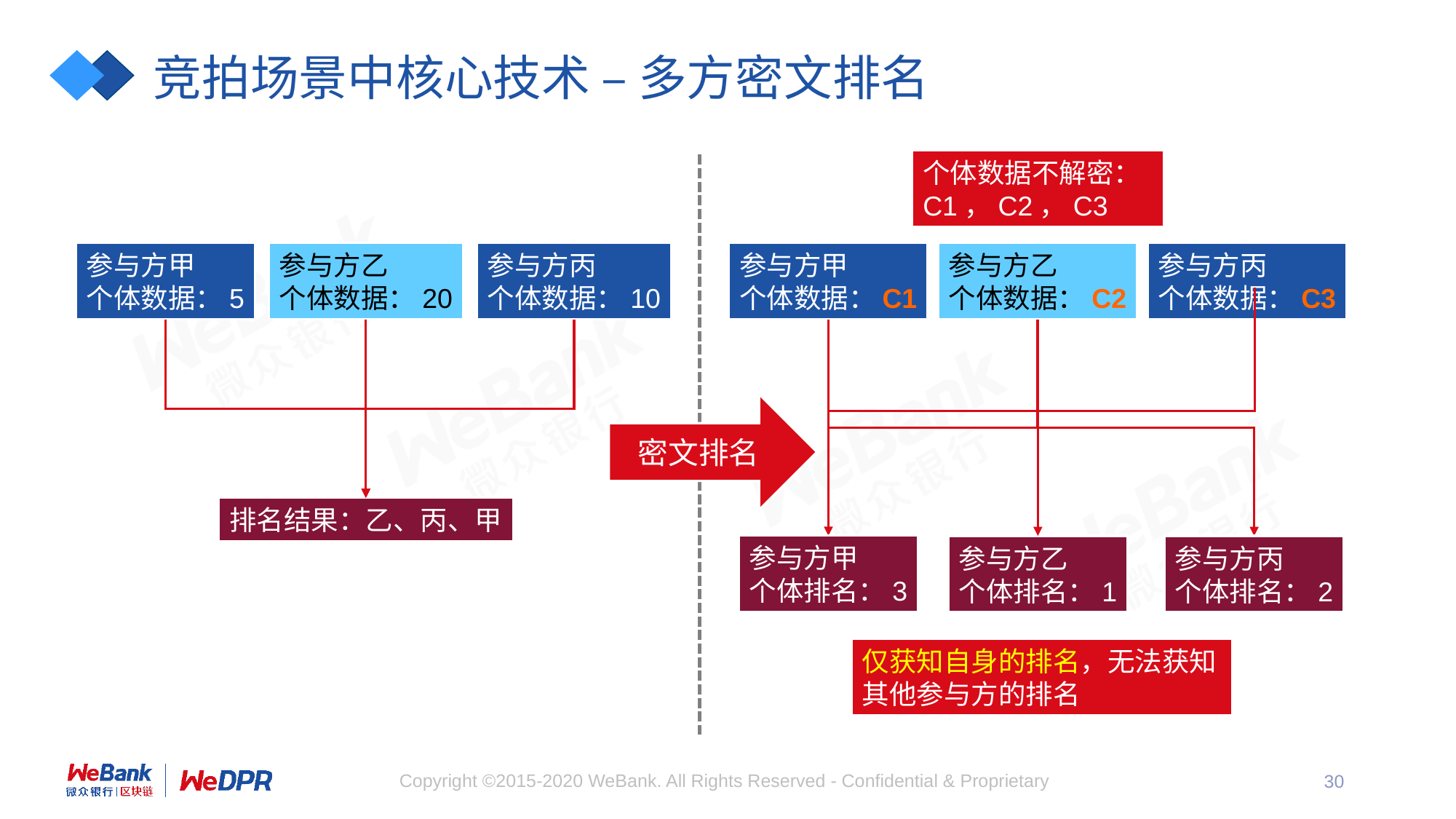

# 竞拍场景中核心技术 – 多方密文排名
个体数据不解密：
C1，C2，C3
参与方丙
个体数据：10
参与方丙
个体数据：C3
参与方甲
个体数据：5
参与方乙
个体数据：20
参与方甲
个体数据：C1
参与方乙
个体数据：C2
密文排名
排名结果：乙、丙、甲
参与方甲
个体排名：3
参与方乙
个体排名：1
参与方丙
个体排名：2
仅获知自身的排名，无法获知其他参与方的排名
30